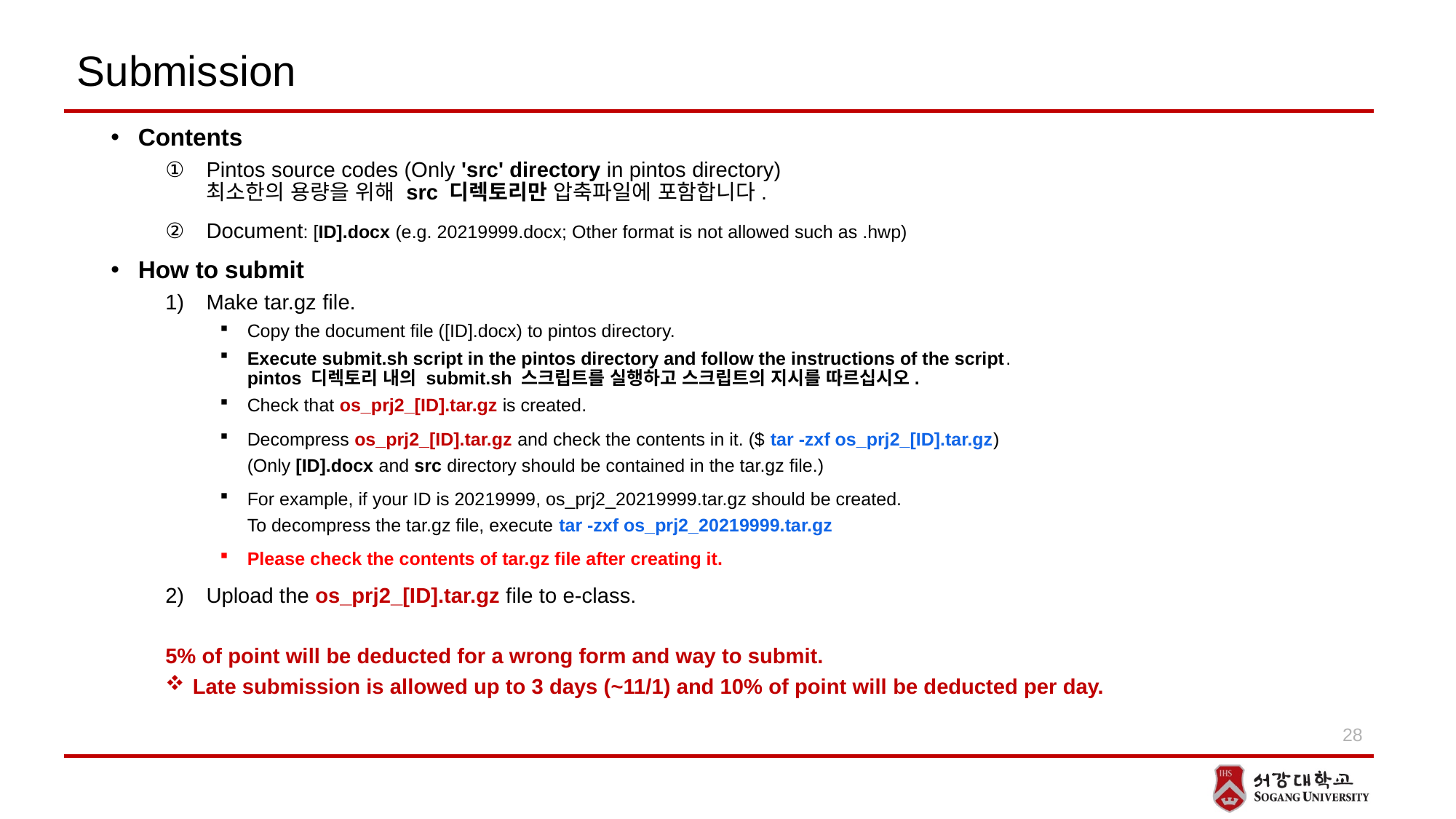

# Submission
Contents
Pintos source codes (Only 'src' directory in pintos directory)
최소한의 용량을 위해 src 디렉토리만 압축파일에 포함합니다.
Document: [ID].docx (e.g. 20219999.docx; Other format is not allowed such as .hwp)
How to submit
Make tar.gz file.
Copy the document file ([ID].docx) to pintos directory.
Execute submit.sh script in the pintos directory and follow the instructions of the script.
pintos 디렉토리 내의 submit.sh 스크립트를 실행하고 스크립트의 지시를 따르십시오.
Check that os_prj2_[ID].tar.gz is created.
Decompress os_prj2_[ID].tar.gz and check the contents in it. ($ tar -zxf os_prj2_[ID].tar.gz)
(Only [ID].docx and src directory should be contained in the tar.gz file.)
For example, if your ID is 20219999, os_prj2_20219999.tar.gz should be created.
To decompress the tar.gz file, execute tar -zxf os_prj2_20219999.tar.gz
Please check the contents of tar.gz file after creating it.
Upload the os_prj2_[ID].tar.gz file to e-class.

5% of point will be deducted for a wrong form and way to submit.
Late submission is allowed up to 3 days (~11/1) and 10% of point will be deducted per day.
28